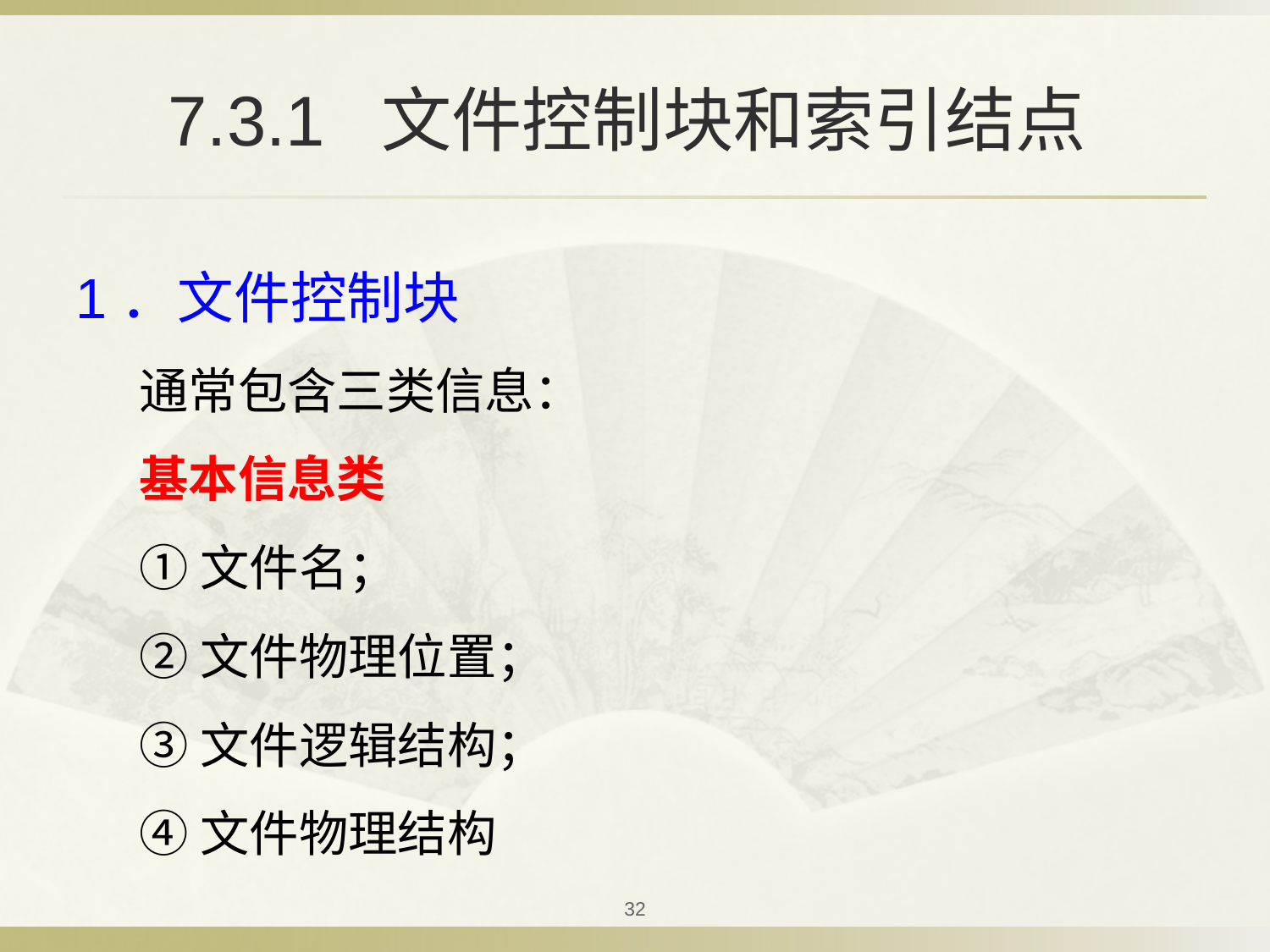

# 7.3.1  文件控制块和索引结点
1．文件控制块
通常包含三类信息：
基本信息类
①文件名；
②文件物理位置；
③文件逻辑结构；
④文件物理结构
32